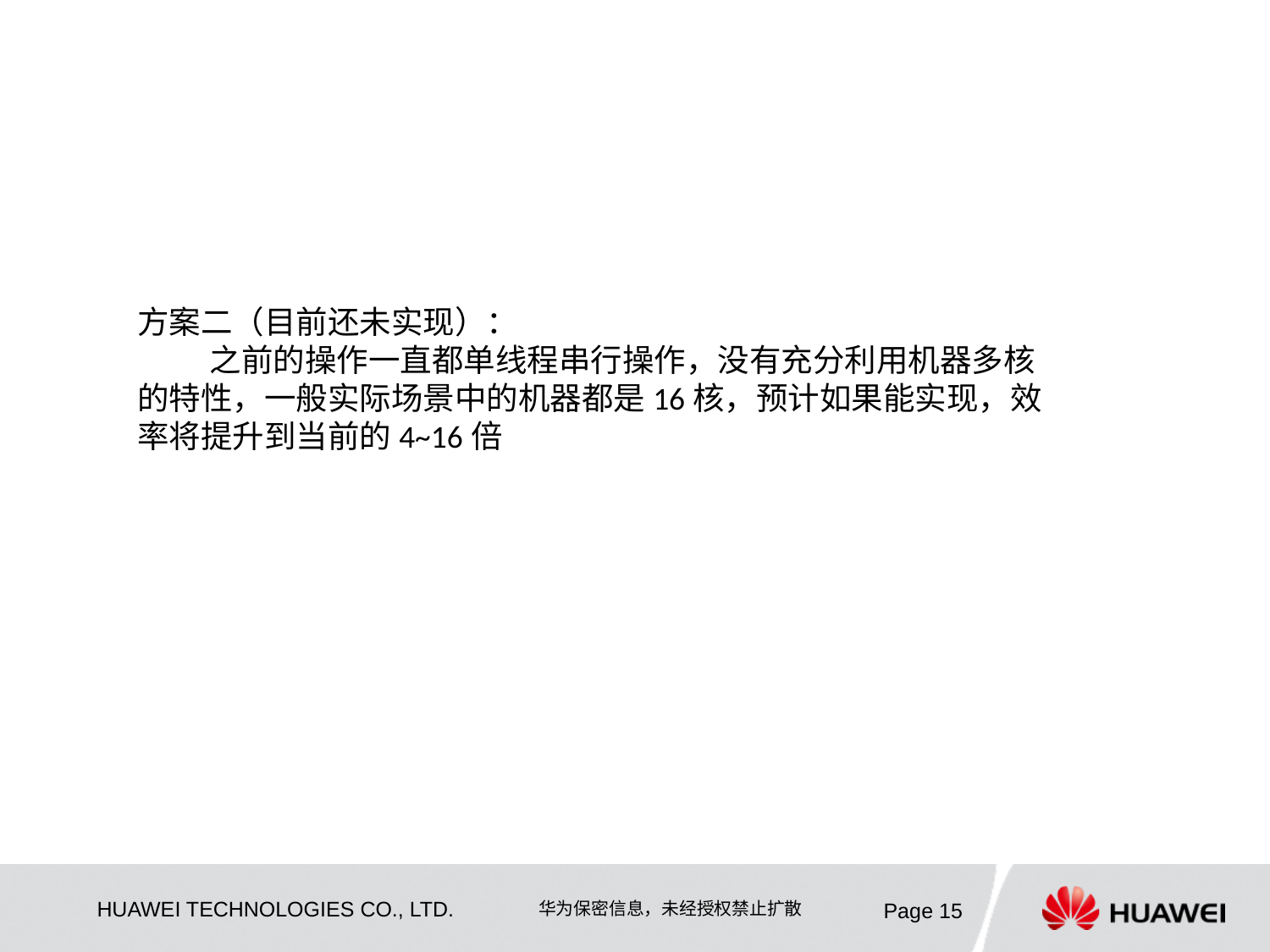

方案二（目前还未实现）：
         之前的操作一直都单线程串行操作，没有充分利用机器多核的特性，一般实际场景中的机器都是16核，预计如果能实现，效率将提升到当前的4~16倍